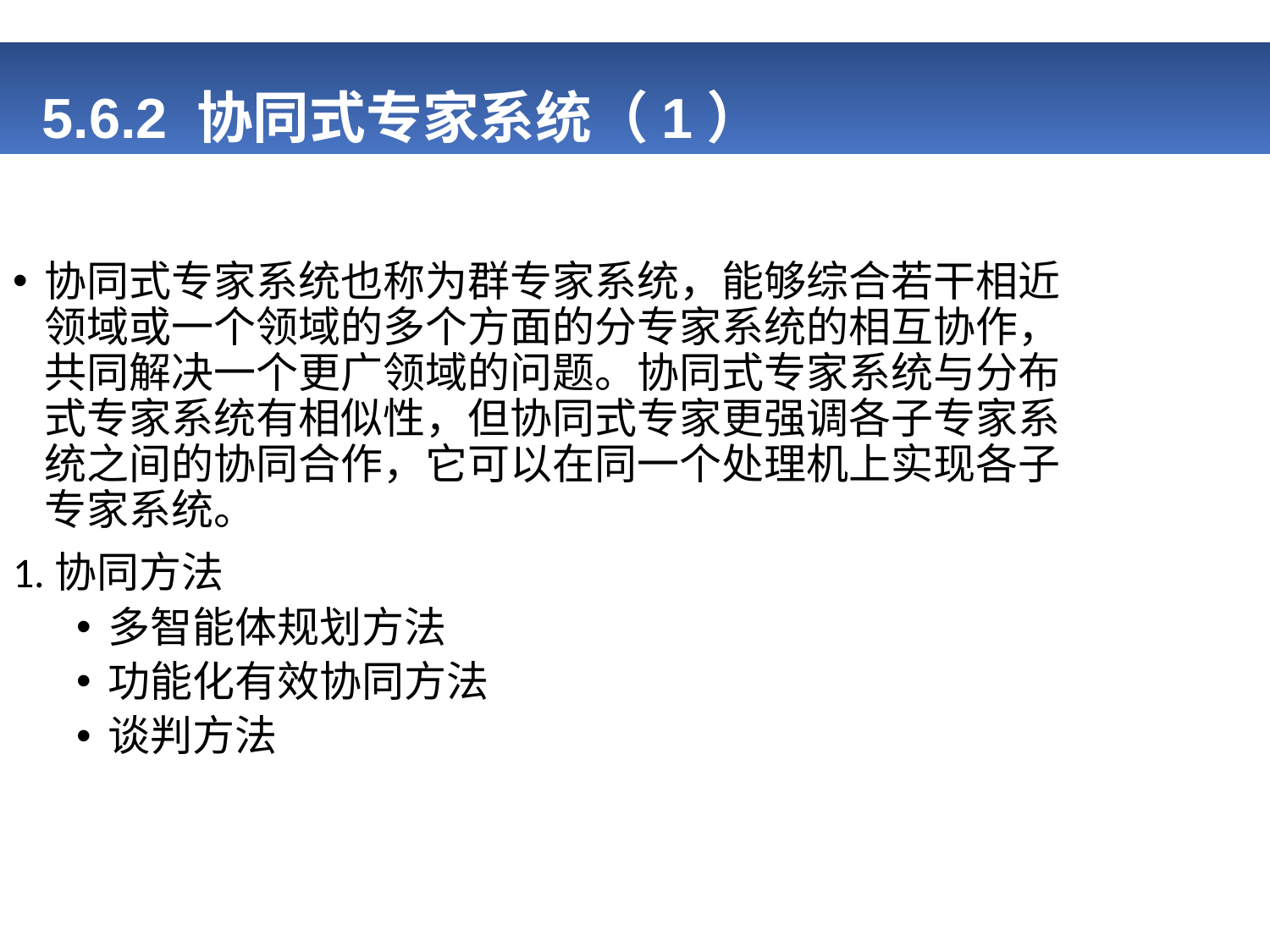

# 5.6.2 协同式专家系统（1）
协同式专家系统也称为群专家系统，能够综合若干相近领域或一个领域的多个方面的分专家系统的相互协作，共同解决一个更广领域的问题。协同式专家系统与分布式专家系统有相似性，但协同式专家更强调各子专家系统之间的协同合作，它可以在同一个处理机上实现各子专家系统。
1.协同方法
多智能体规划方法
功能化有效协同方法
谈判方法

57